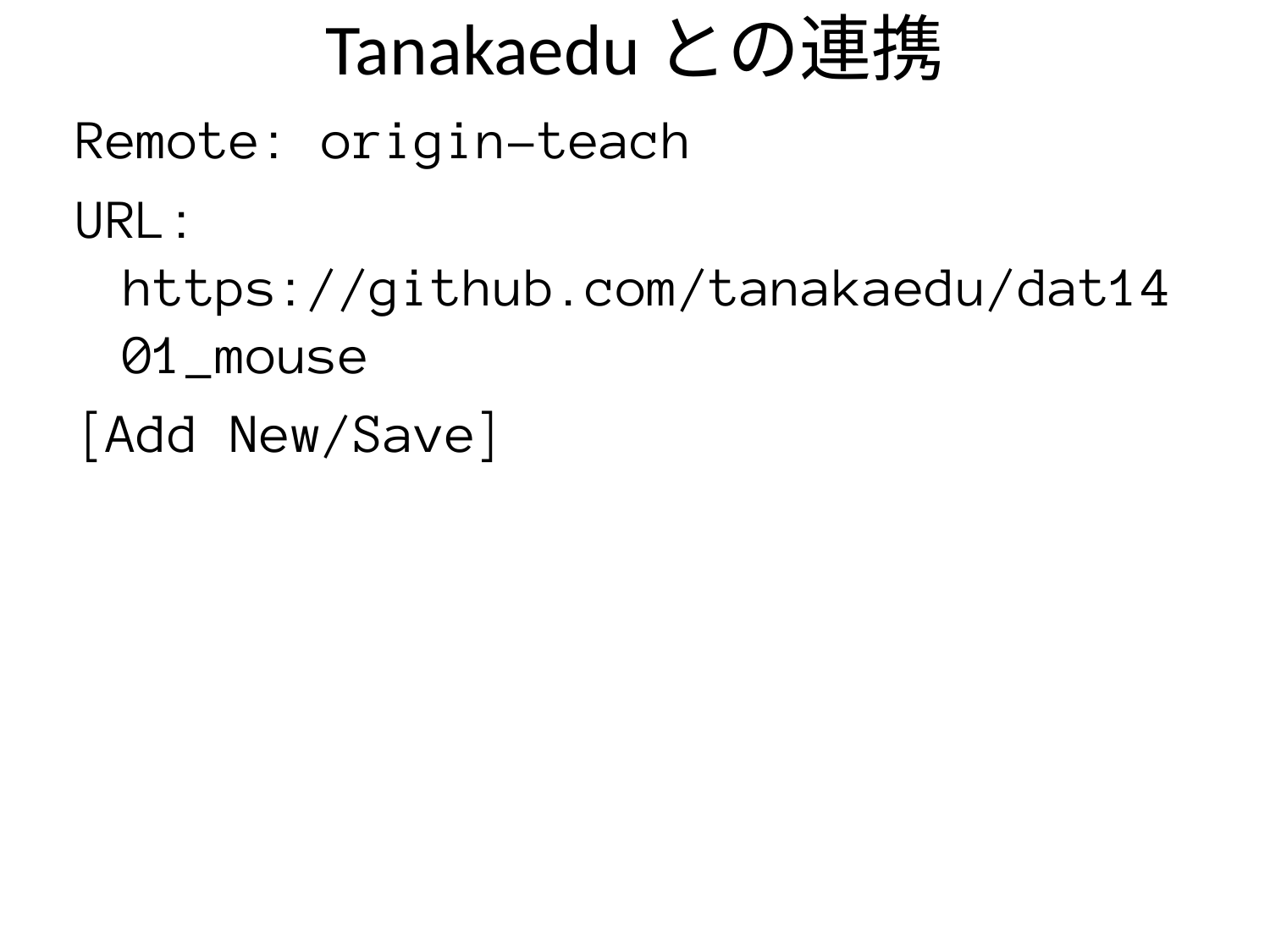

# Tanakaeduとの連携
Remote: origin-teach
URL: https://github.com/tanakaedu/dat1401_mouse
[Add New/Save]